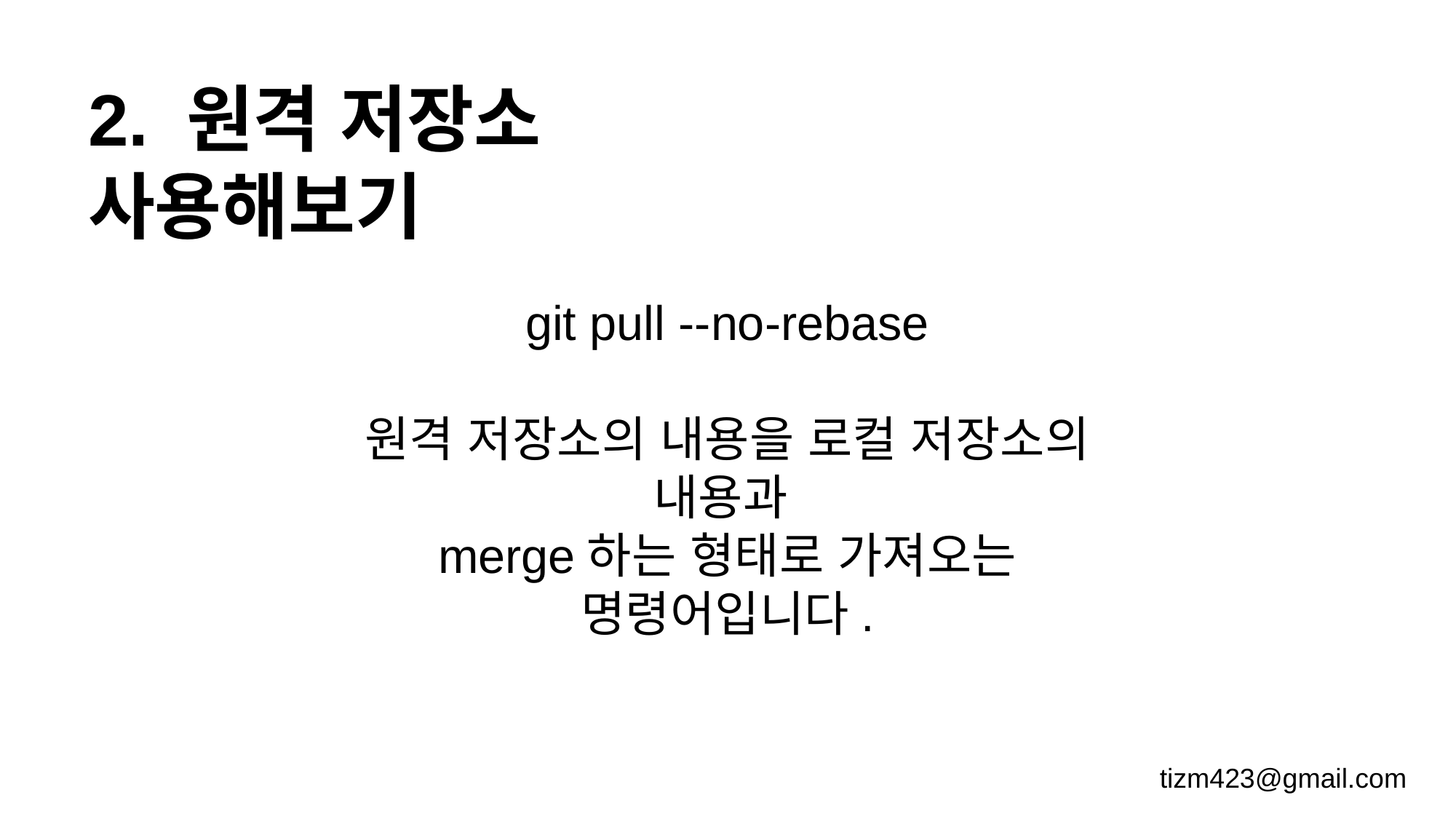

2. 원격 저장소 사용해보기
git pull --no-rebase

원격 저장소의 내용을 로컬 저장소의 내용과
merge하는 형태로 가져오는 명령어입니다.
tizm423@gmail.com